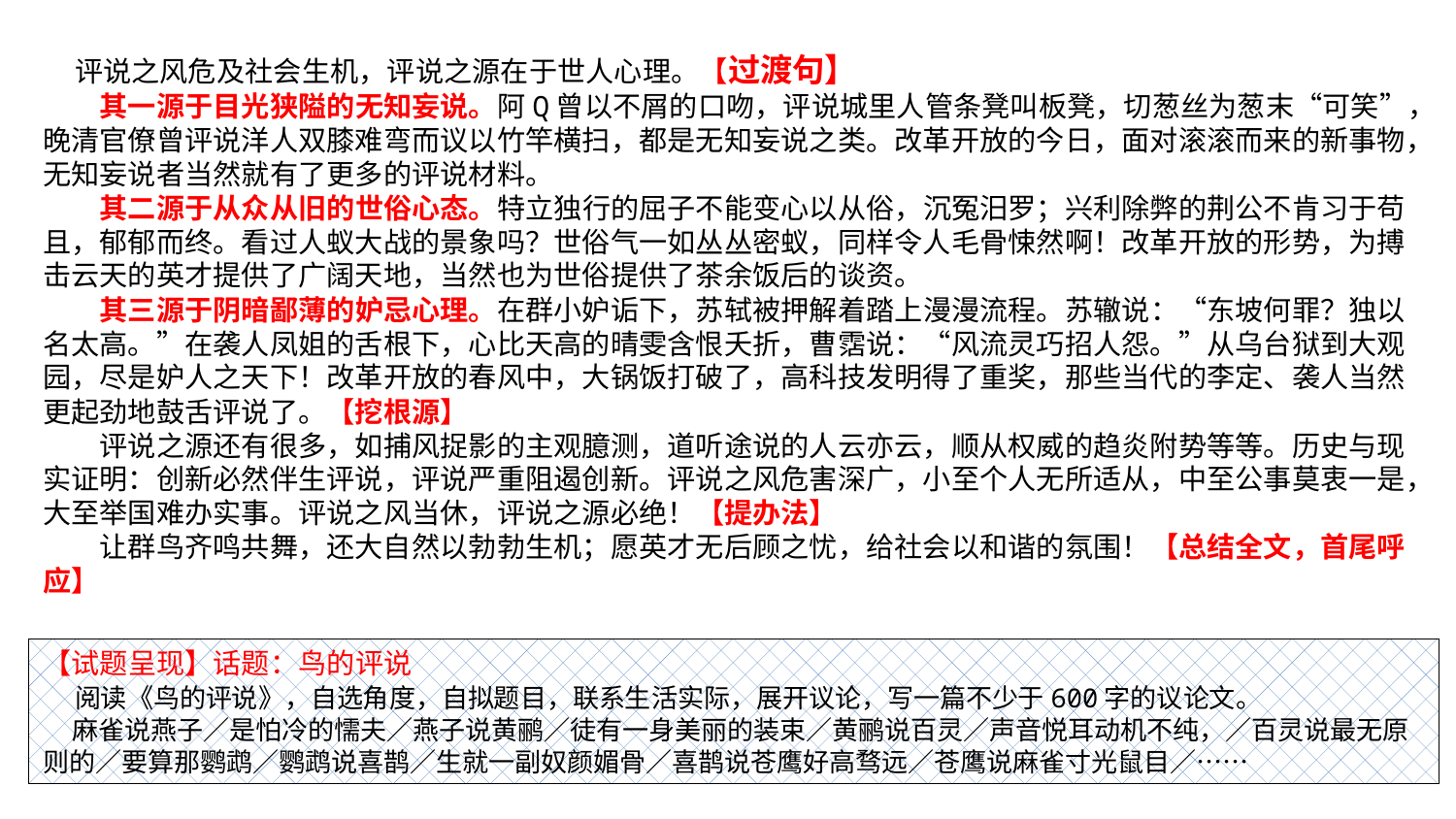

评说之风危及社会生机，评说之源在于世人心理。【过渡句】
　　其一源于目光狭隘的无知妄说。阿Q曾以不屑的口吻，评说城里人管条凳叫板凳，切葱丝为葱末“可笑”，晚清官僚曾评说洋人双膝难弯而议以竹竿横扫，都是无知妄说之类。改革开放的今日，面对滚滚而来的新事物，无知妄说者当然就有了更多的评说材料。
　　其二源于从众从旧的世俗心态。特立独行的屈子不能变心以从俗，沉冤汨罗；兴利除弊的荆公不肯习于苟且，郁郁而终。看过人蚁大战的景象吗？世俗气一如丛丛密蚁，同样令人毛骨悚然啊！改革开放的形势，为搏击云天的英才提供了广阔天地，当然也为世俗提供了茶余饭后的谈资。
　　其三源于阴暗鄙薄的妒忌心理。在群小妒诟下，苏轼被押解着踏上漫漫流程。苏辙说：“东坡何罪？独以名太高。”在袭人凤姐的舌根下，心比天高的晴雯含恨夭折，曹霑说：“风流灵巧招人怨。”从乌台狱到大观园，尽是妒人之天下！改革开放的春风中，大锅饭打破了，高科技发明得了重奖，那些当代的李定、袭人当然更起劲地鼓舌评说了。【挖根源】
　　评说之源还有很多，如捕风捉影的主观臆测，道听途说的人云亦云，顺从权威的趋炎附势等等。历史与现实证明：创新必然伴生评说，评说严重阻遏创新。评说之风危害深广，小至个人无所适从，中至公事莫衷一是，大至举国难办实事。评说之风当休，评说之源必绝！【提办法】
　　让群鸟齐鸣共舞，还大自然以勃勃生机；愿英才无后顾之忧，给社会以和谐的氛围！【总结全文，首尾呼应】
【试题呈现】话题：鸟的评说
    阅读《鸟的评说》，自选角度，自拟题目，联系生活实际，展开议论，写一篇不少于600字的议论文。
    麻雀说燕子／是怕冷的懦夫／燕子说黄鹂／徒有一身美丽的装束／黄鹂说百灵／声音悦耳动机不纯，／百灵说最无原则的／要算那鹦鹉／鹦鹉说喜鹊／生就一副奴颜媚骨／喜鹊说苍鹰好高骛远／苍鹰说麻雀寸光鼠目／……